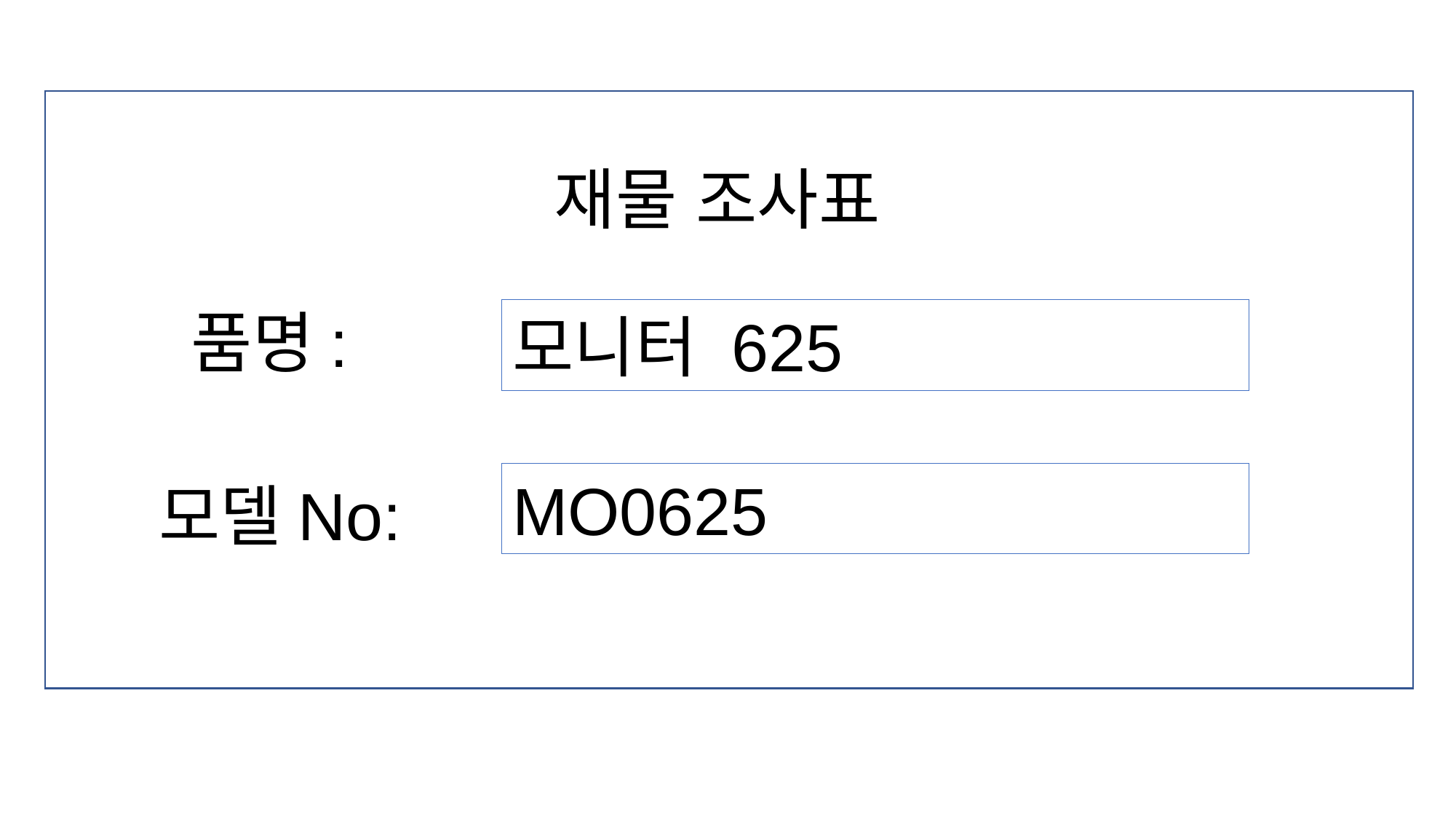

재물 조사표
품명:
모니터 625
MO0625
모델No: